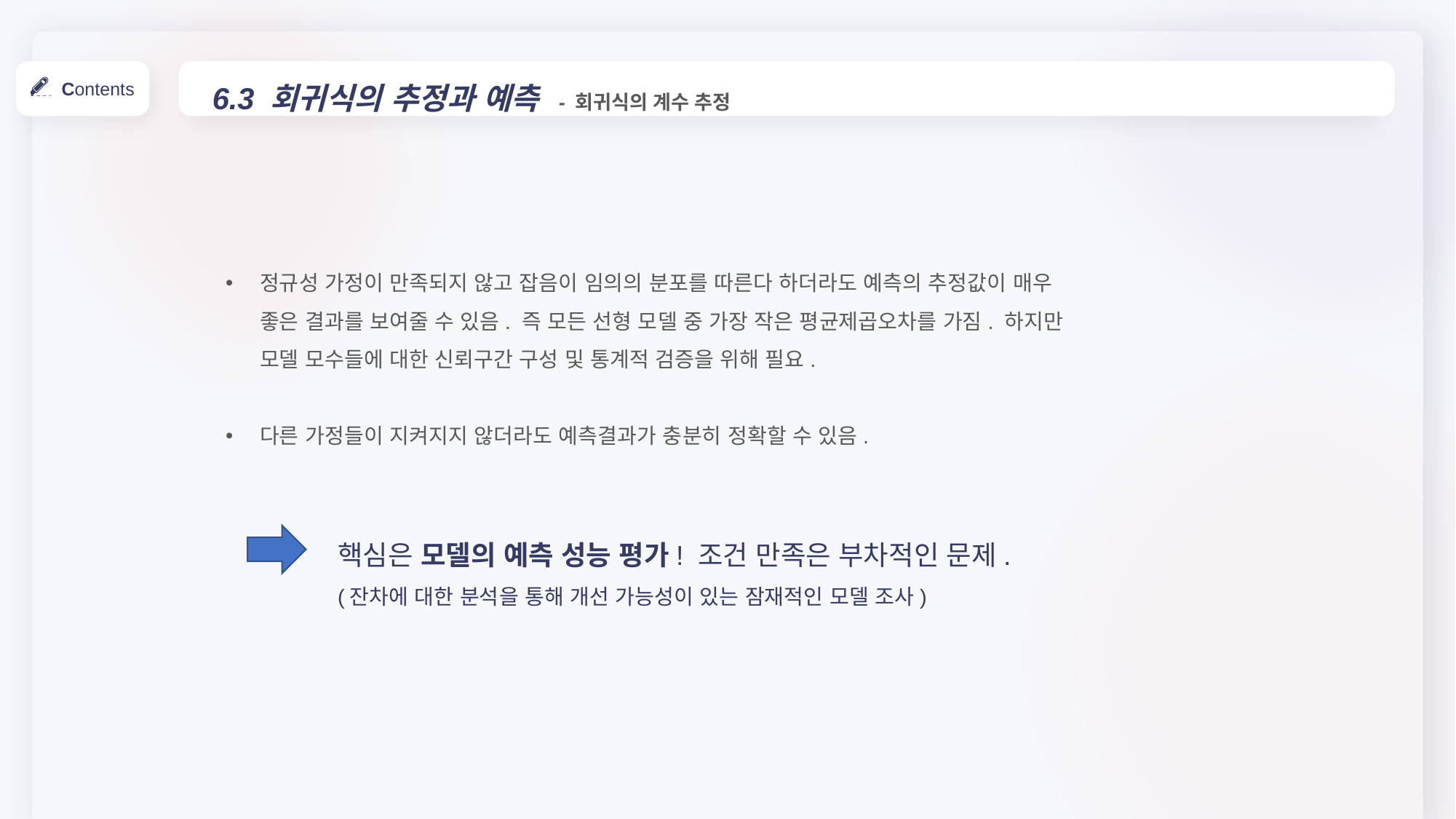

6.3 회귀식의 추정과 예측  - 회귀식의 계수 추정
Contents

정규성 가정이 만족되지 않고 잡음이 임의의 분포를 따른다 하더라도 예측의 추정값이 매우 좋은 결과를 보여줄 수 있음. 즉 모든 선형 모델 중 가장 작은 평균제곱오차를 가짐. 하지만 모델 모수들에 대한 신뢰구간 구성 및 통계적 검증을 위해 필요.

다른 가정들이 지켜지지 않더라도 예측결과가 충분히 정확할 수 있음.
핵심은 모델의 예측 성능 평가! 조건 만족은 부차적인 문제.
(잔차에 대한 분석을 통해 개선 가능성이 있는 잠재적인 모델 조사)